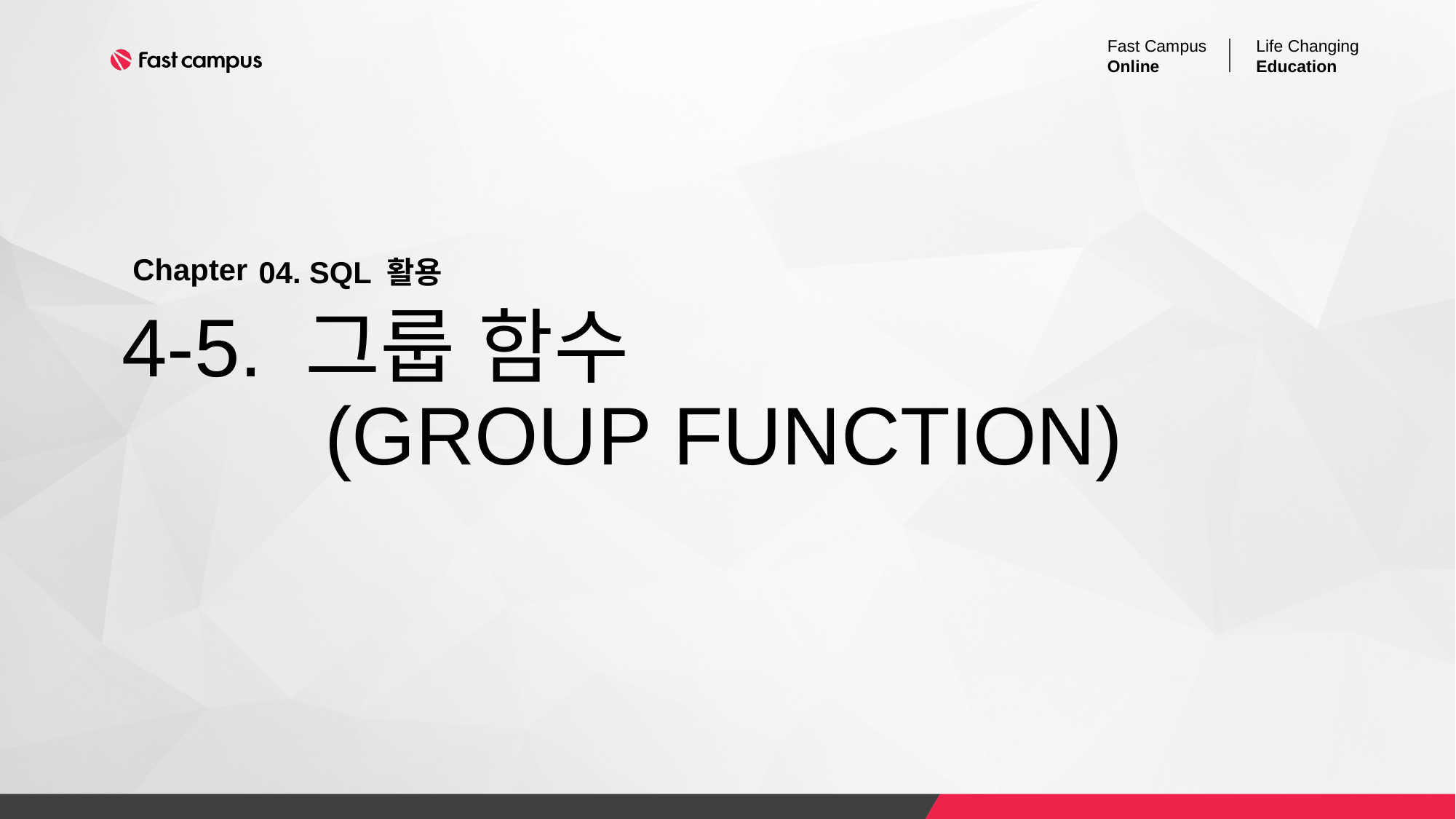

04. SQL 활용
# 4-5. 그룹 함수 (GROUP FUNCTION)